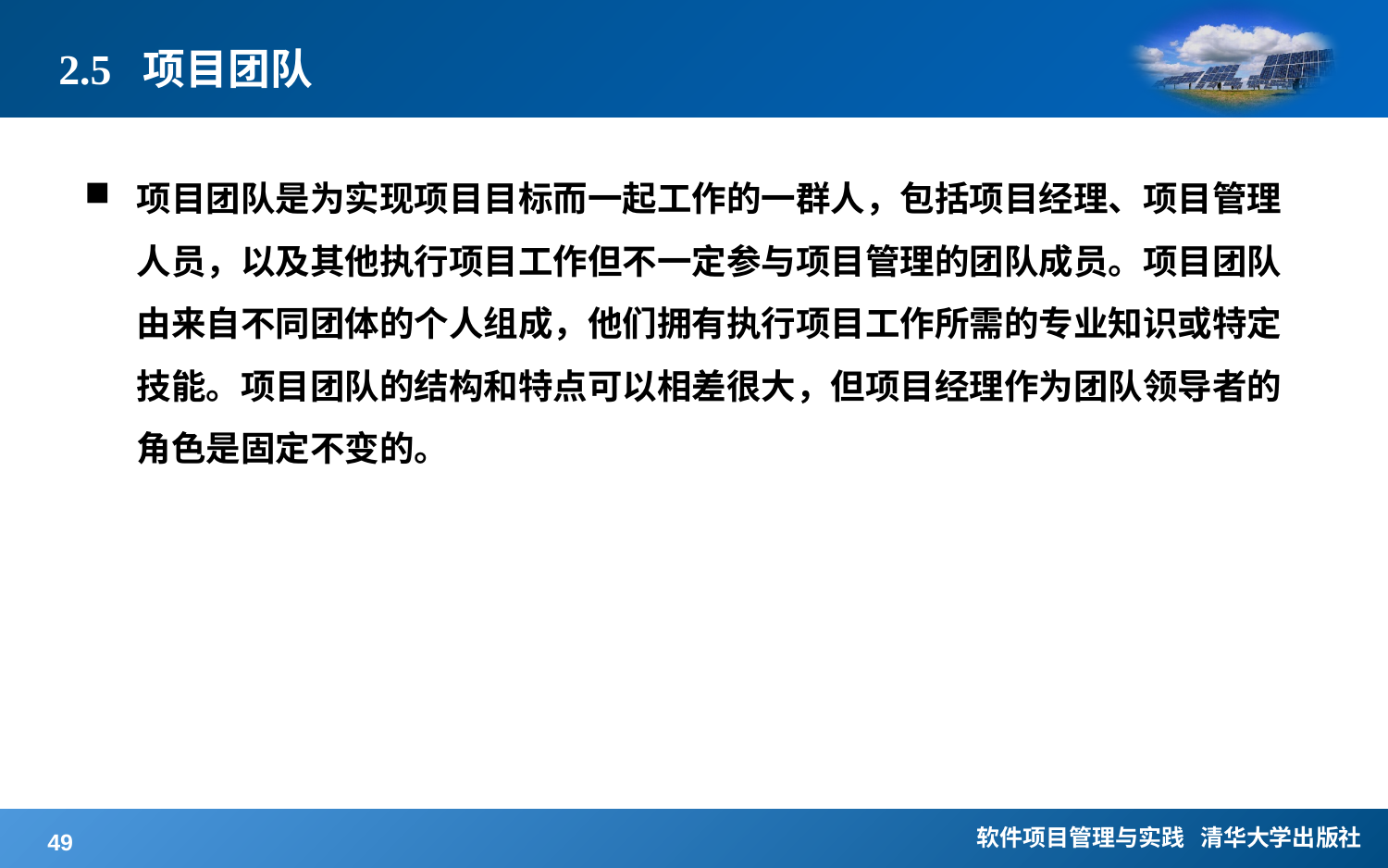

# 2.5  项目团队
项目团队是为实现项目目标而一起工作的一群人，包括项目经理、项目管理人员，以及其他执行项目工作但不一定参与项目管理的团队成员。项目团队由来自不同团体的个人组成，他们拥有执行项目工作所需的专业知识或特定技能。项目团队的结构和特点可以相差很大，但项目经理作为团队领导者的角色是固定不变的。